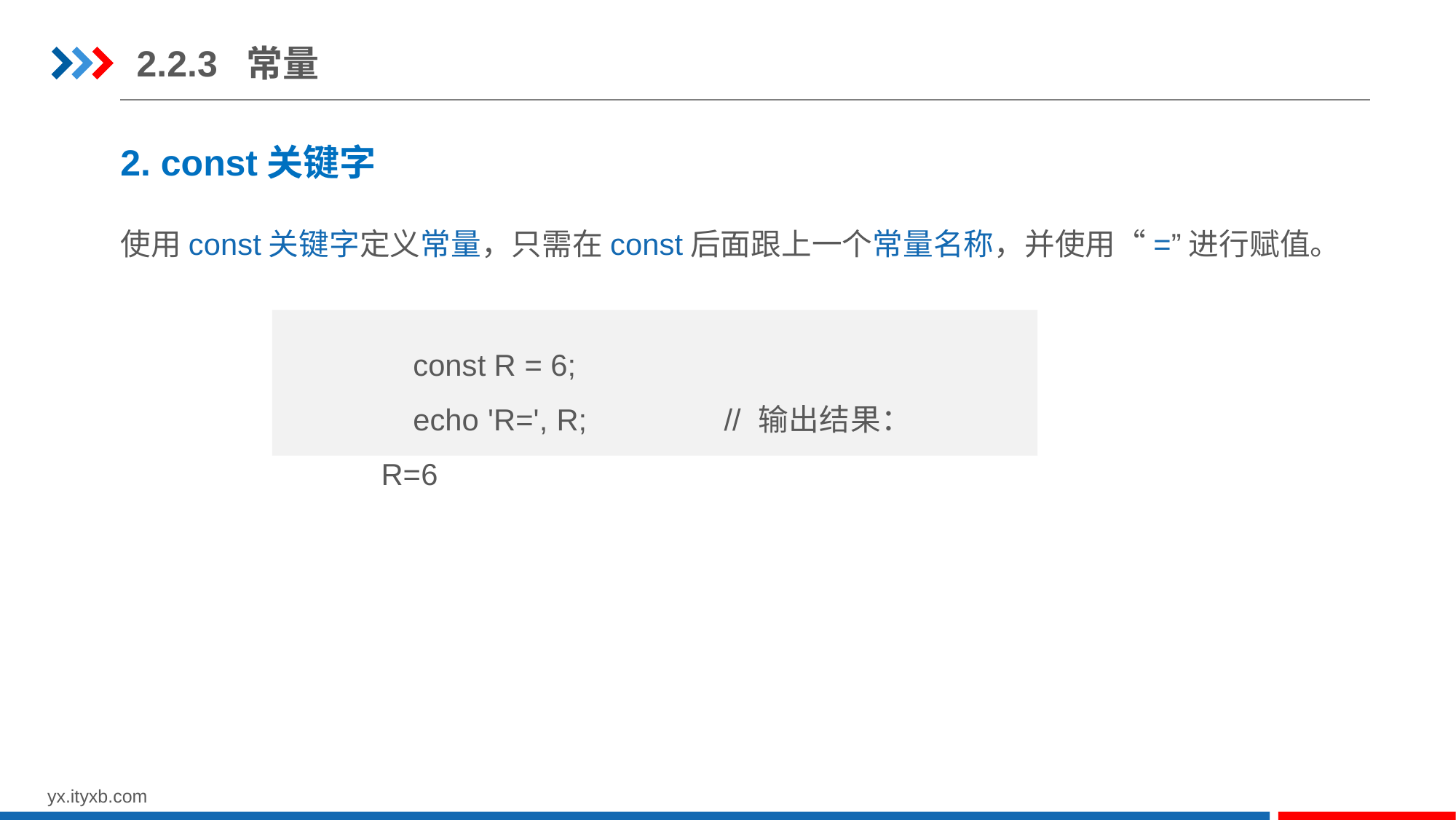

2.2.3  常量
2. const关键字
使用const关键字定义常量，只需在const后面跟上一个常量名称，并使用“=”进行赋值。

const R = 6;
echo 'R=', R;	              // 输出结果：R=6